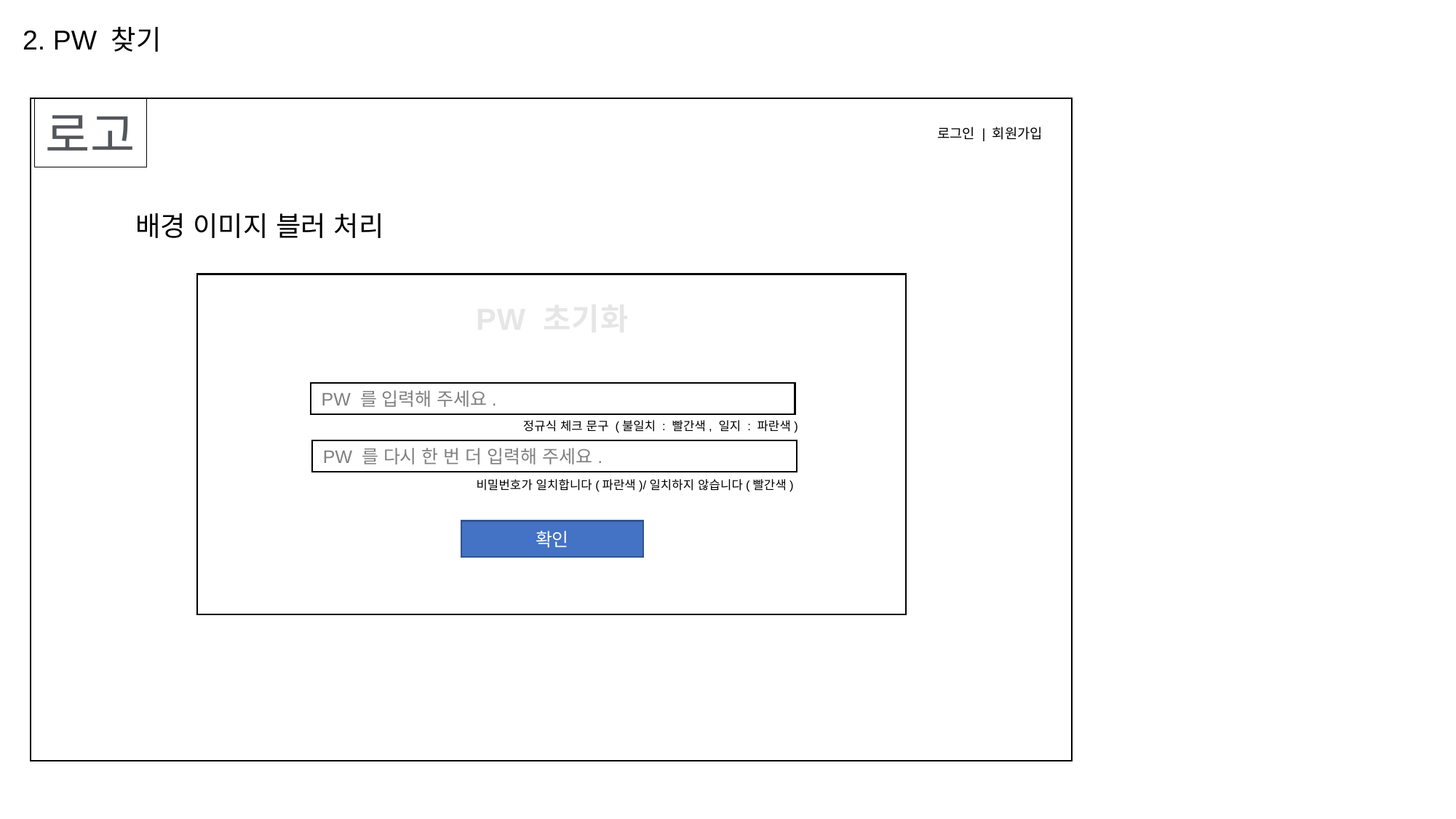

2. PW 찾기

로고
로그인 | 회원가입
배경 이미지 블러 처리

PW 초기화
PW 를 입력해 주세요.
정규식 체크 문구 (불일치 : 빨간색, 일지 : 파란색)
PW 를 다시 한 번 더 입력해 주세요.
비밀번호가 일치합니다(파란색)/일치하지 않습니다(빨간색)
확인